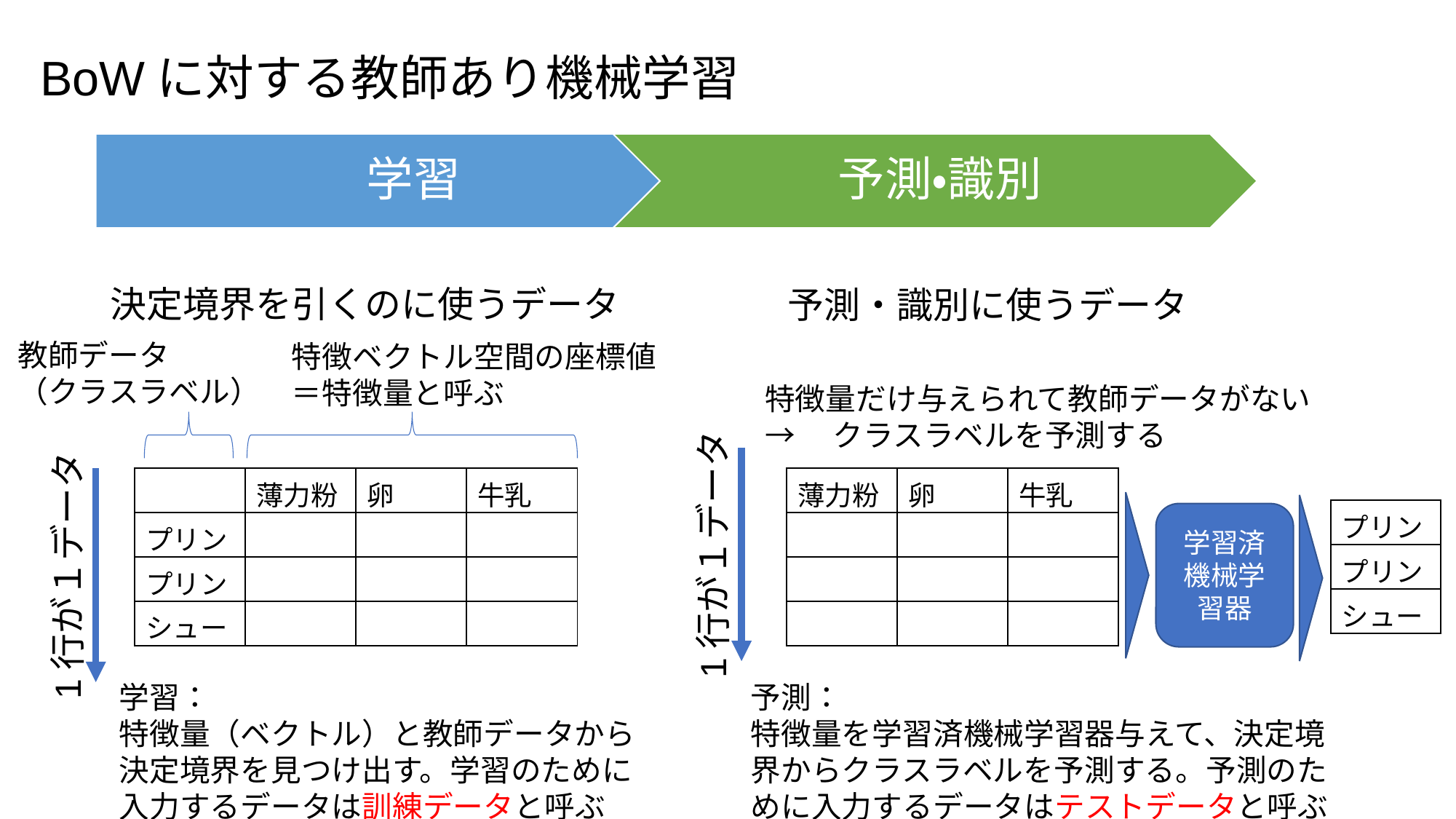

BoWに対する教師あり機械学習
学習
予測・識別

決定境界を引くのに使うデータ
予測・識別に使うデータ
教師データ
（クラスラベル）
特徴ベクトル空間の座標値＝特徴量と呼ぶ
特徴量だけ与えられて教師データがない
→　クラスラベルを予測する

|  | 薄力粉 | 卵 | 牛乳 |
| --- | --- | --- | --- |
| プリン |  |  |  |
| プリン |  |  |  |
| シュー |  |  |  |
| 薄力粉 | 卵 | 牛乳 |
| --- | --- | --- |
|  |  |  |
|  |  |  |
|  |  |  |
| プリン |
| --- |
| プリン |
| シュー |
学習済機械学習器
1行が１データ
1行が１データ

学習：
特徴量（ベクトル）と教師データから決定境界を見つけ出す。学習のために入力するデータは訓練データと呼ぶ
予測：
特徴量を学習済機械学習器与えて、決定境界からクラスラベルを予測する。予測のために入力するデータはテストデータと呼ぶ